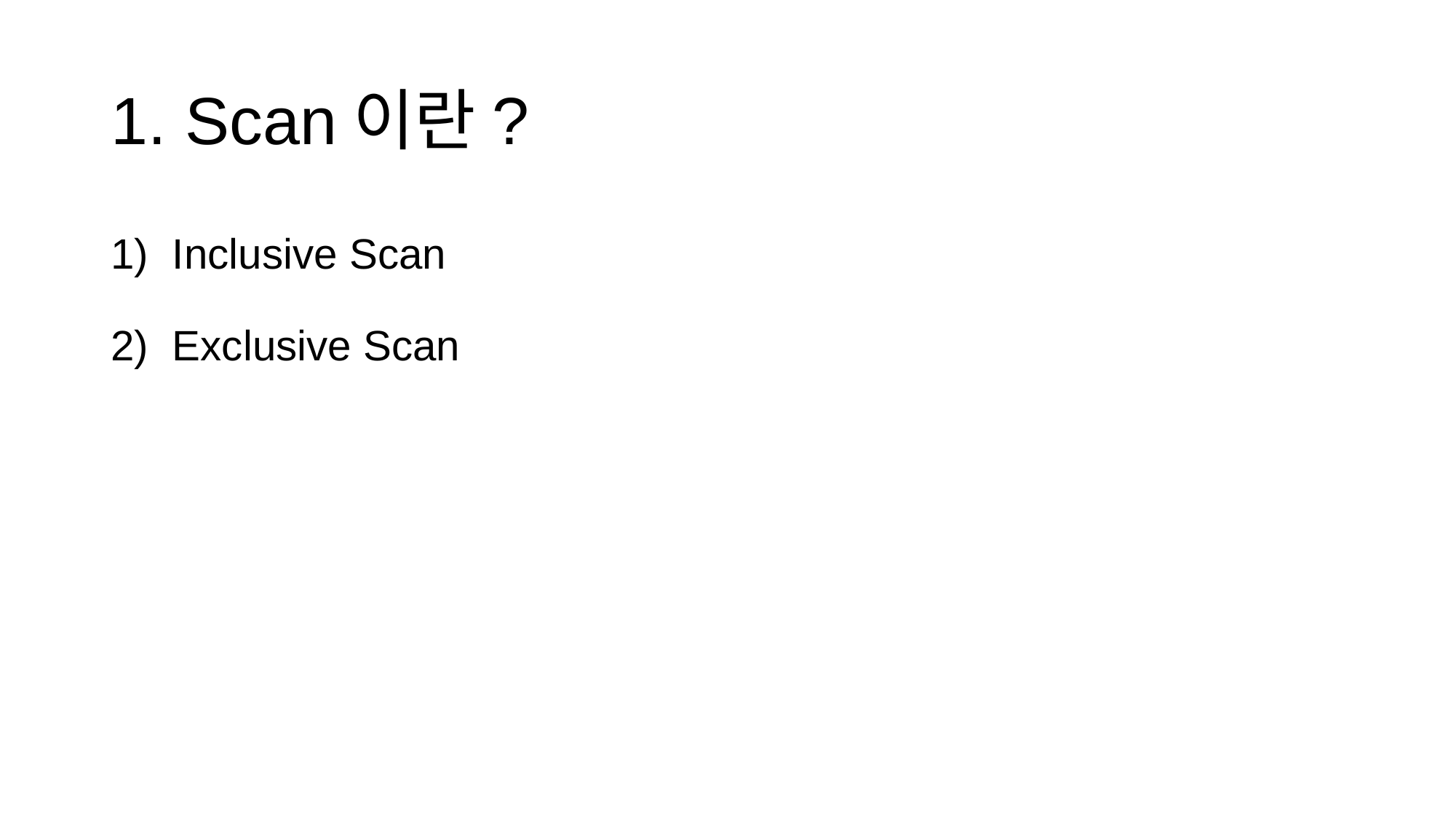

# 1. Scan이란?
Inclusive Scan
Exclusive Scan